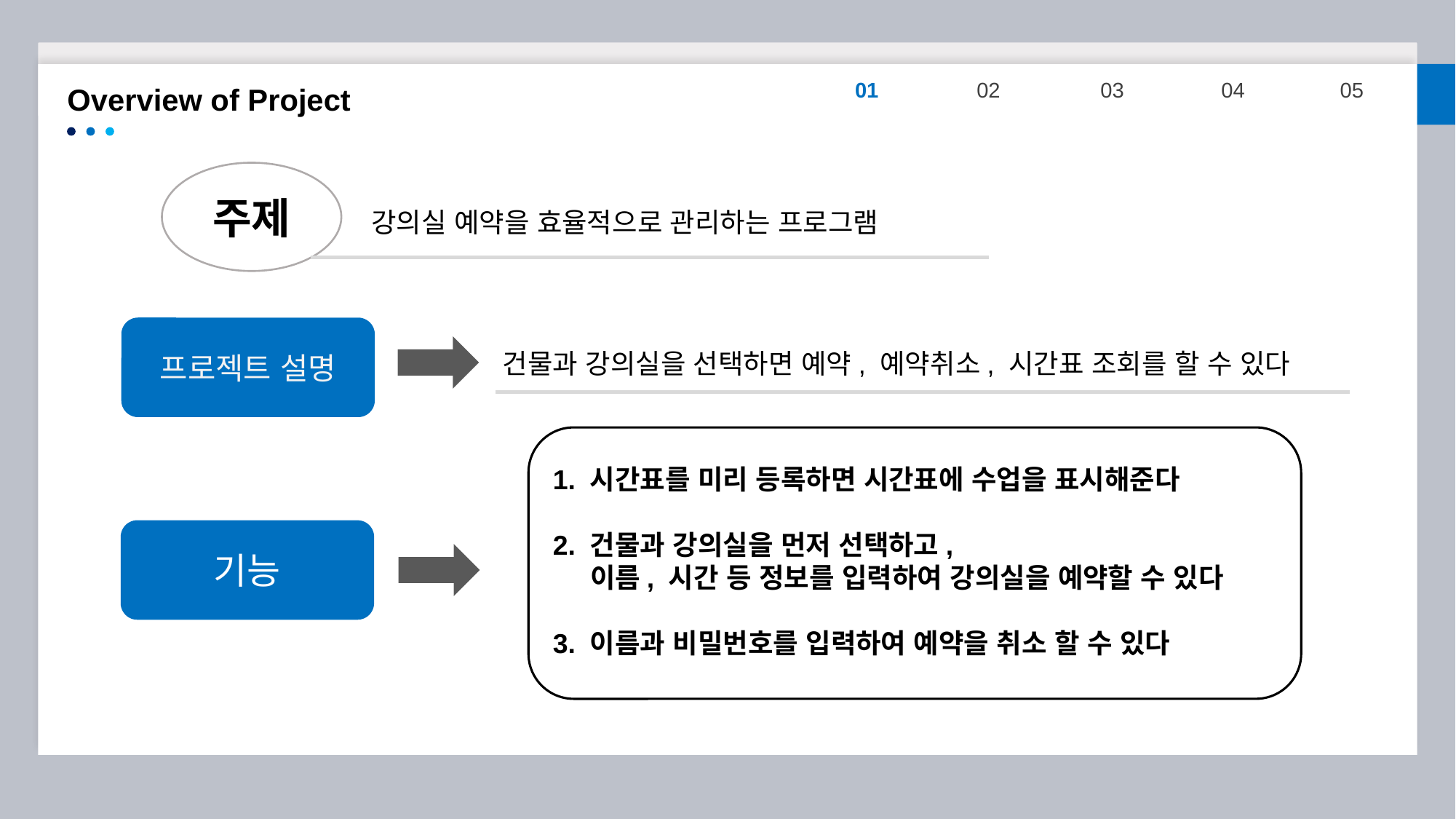

01
02
03
04
05
Overview of Project

주제
강의실 예약을 효율적으로 관리하는 프로그램
프로젝트 설명

건물과 강의실을 선택하면 예약, 예약취소, 시간표 조회를 할 수 있다

1. 시간표를 미리 등록하면 시간표에 수업을 표시해준다

2. 건물과 강의실을 먼저 선택하고,
    이름, 시간 등 정보를 입력하여 강의실을 예약할 수 있다

3. 이름과 비밀번호를 입력하여 예약을 취소 할 수 있다

기능